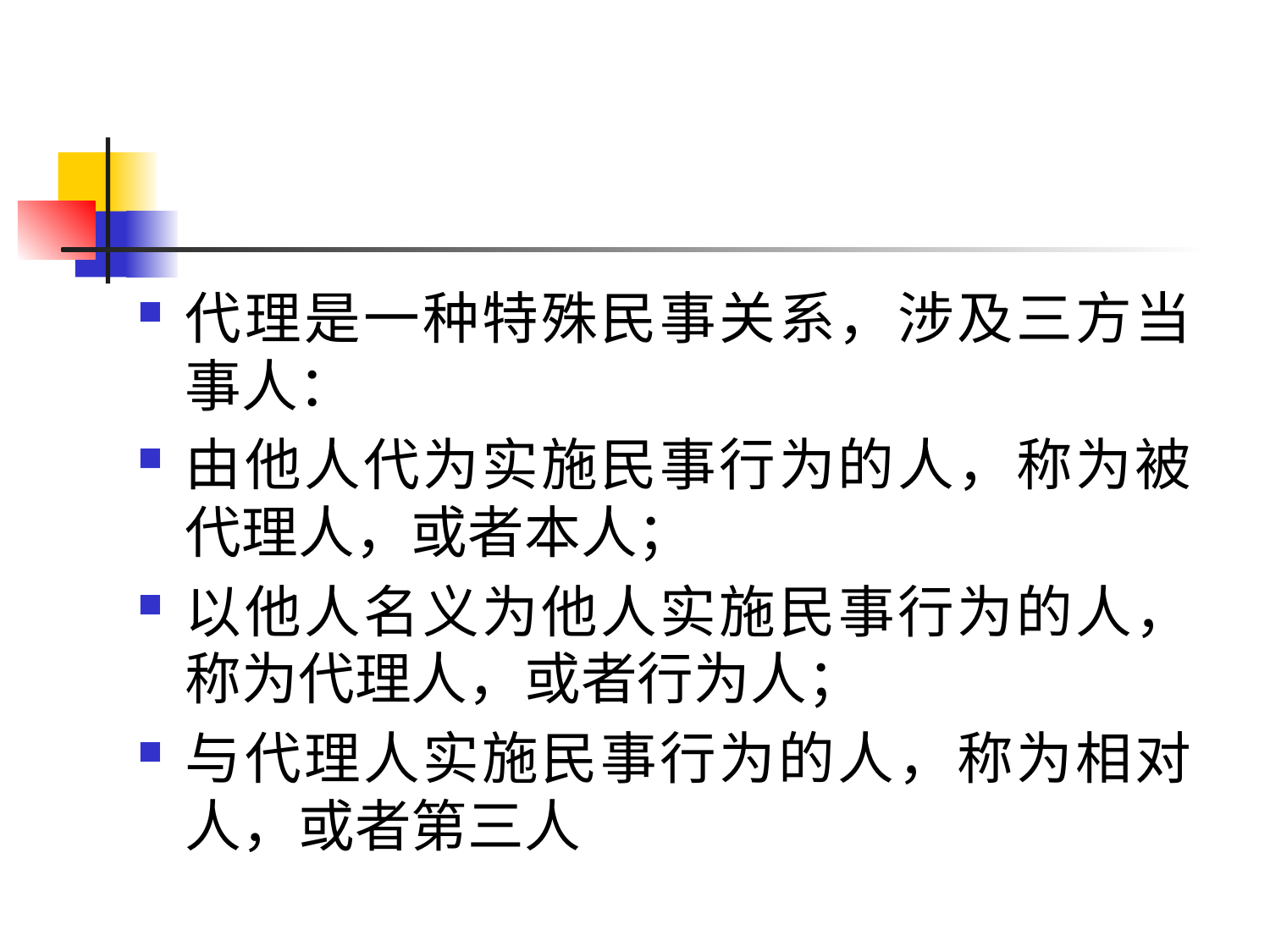

#
代理是一种特殊民事关系，涉及三方当事人：
由他人代为实施民事行为的人，称为被代理人，或者本人；
以他人名义为他人实施民事行为的人，称为代理人，或者行为人；
与代理人实施民事行为的人，称为相对人，或者第三人